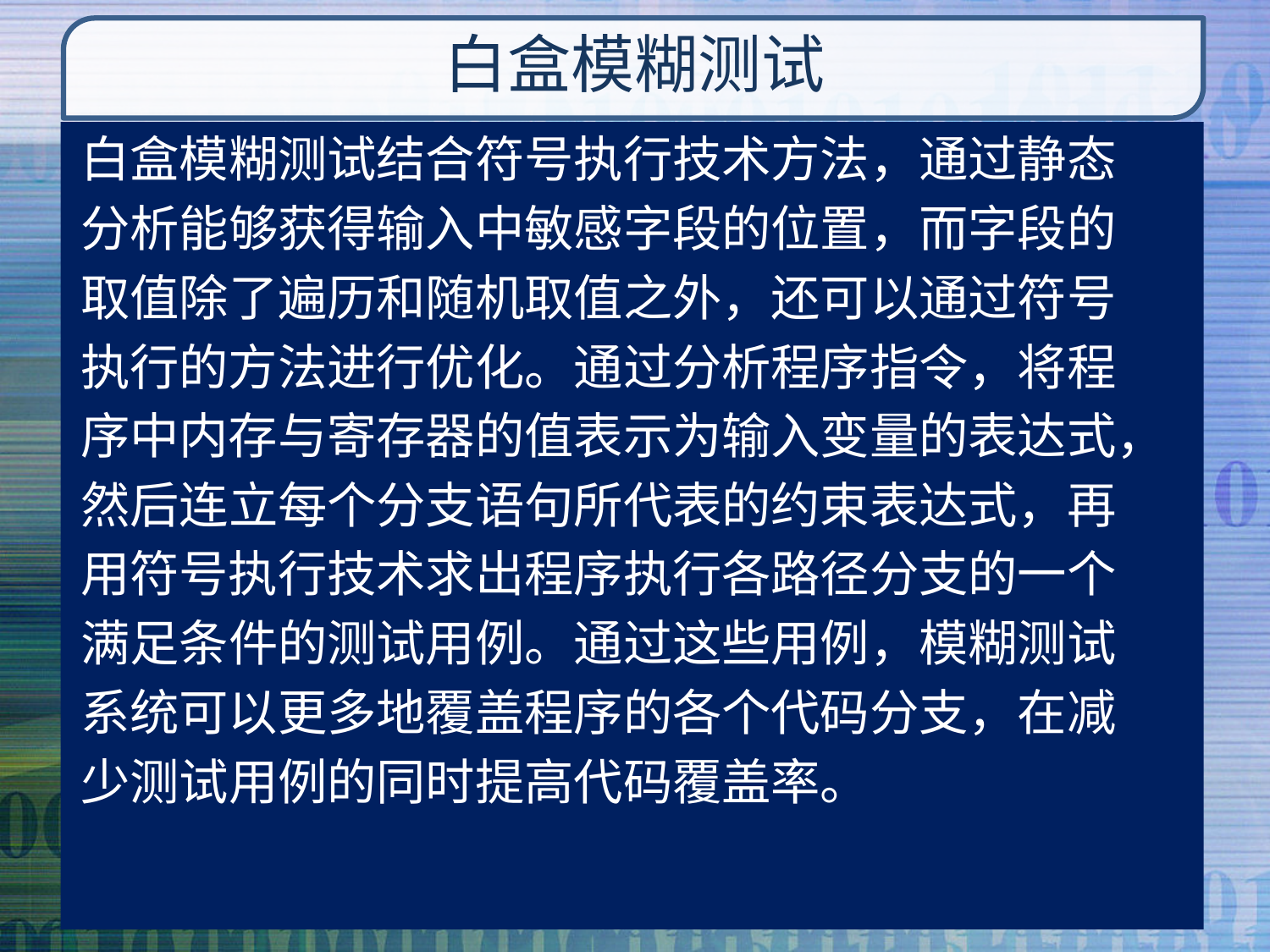

# 白盒模糊测试
白盒模糊测试结合符号执行技术方法，通过静态
分析能够获得输入中敏感字段的位置，而字段的
取值除了遍历和随机取值之外，还可以通过符号
执行的方法进行优化。通过分析程序指令，将程
序中内存与寄存器的值表示为输入变量的表达式，
然后连立每个分支语句所代表的约束表达式，再
用符号执行技术求出程序执行各路径分支的一个
满足条件的测试用例。通过这些用例，模糊测试
系统可以更多地覆盖程序的各个代码分支，在减
少测试用例的同时提高代码覆盖率。